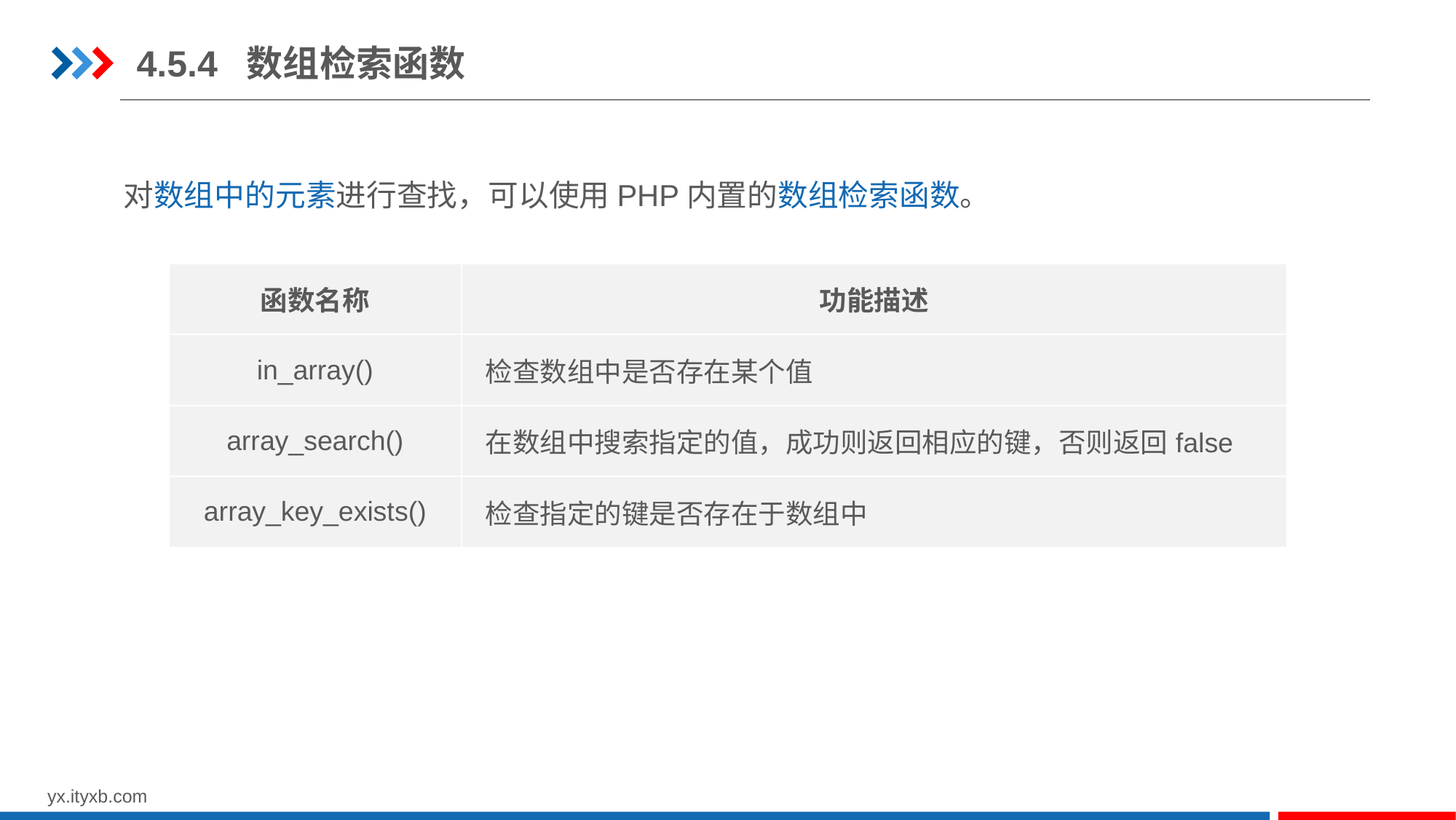

4.5.4  数组检索函数
对数组中的元素进行查找，可以使用PHP内置的数组检索函数。
| 函数名称 | 功能描述 |
| --- | --- |
| in\_array() | 检查数组中是否存在某个值 |
| array\_search() | 在数组中搜索指定的值，成功则返回相应的键，否则返回false |
| array\_key\_exists() | 检查指定的键是否存在于数组中 |